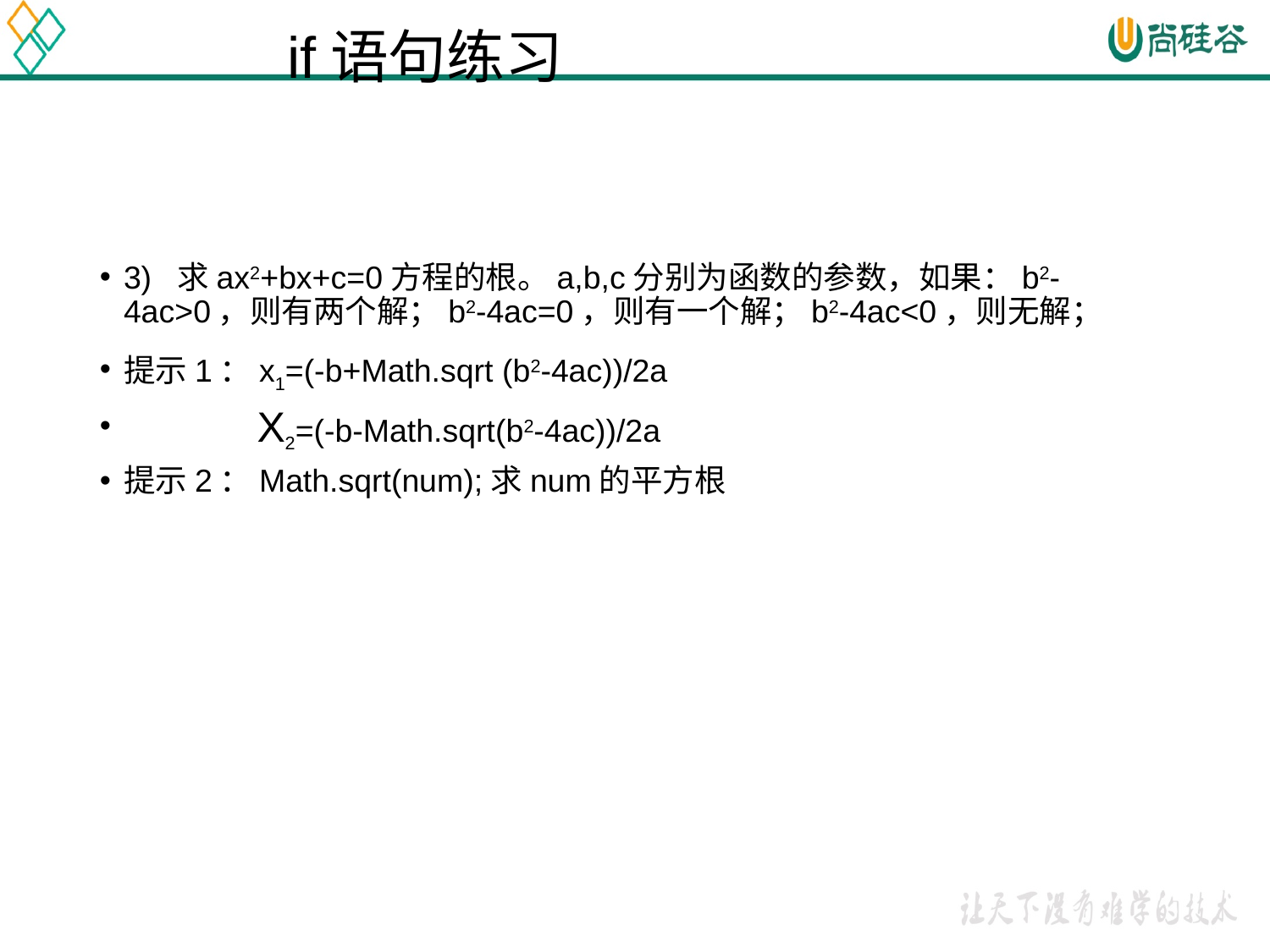

# if语句练习
3)  求ax2+bx+c=0方程的根。a,b,c分别为函数的参数，如果：b2-4ac>0，则有两个解；b2-4ac=0，则有一个解；b2-4ac<0，则无解；
提示1：x1=(-b+Math.sqrt (b2-4ac))/2a
               X2=(-b-Math.sqrt(b2-4ac))/2a
提示2：Math.sqrt(num);求num的平方根